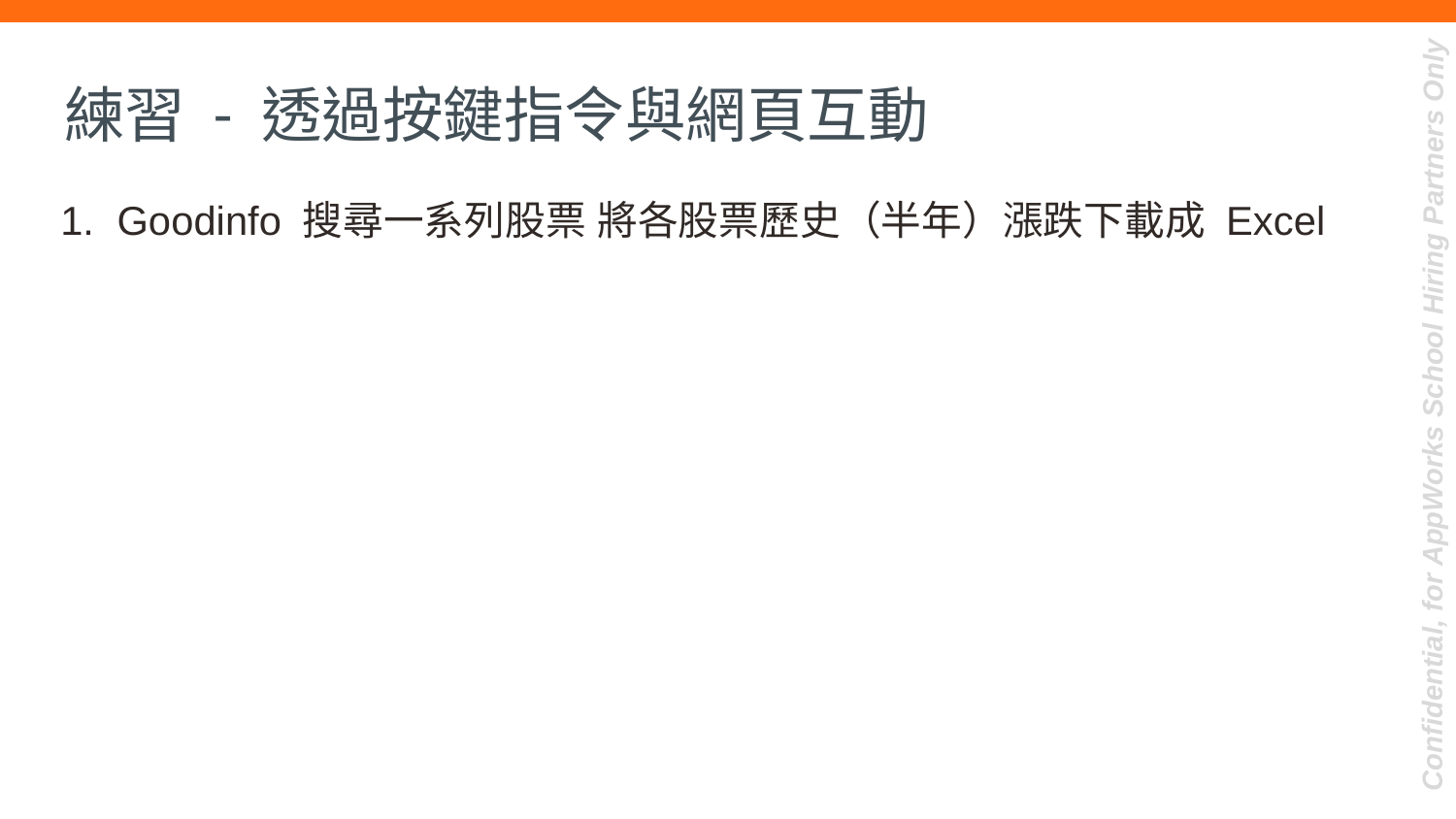

# 練習 - 透過按鍵指令與網頁互動
Goodinfo 搜尋一系列股票 將各股票歷史（半年）漲跌下載成 Excel